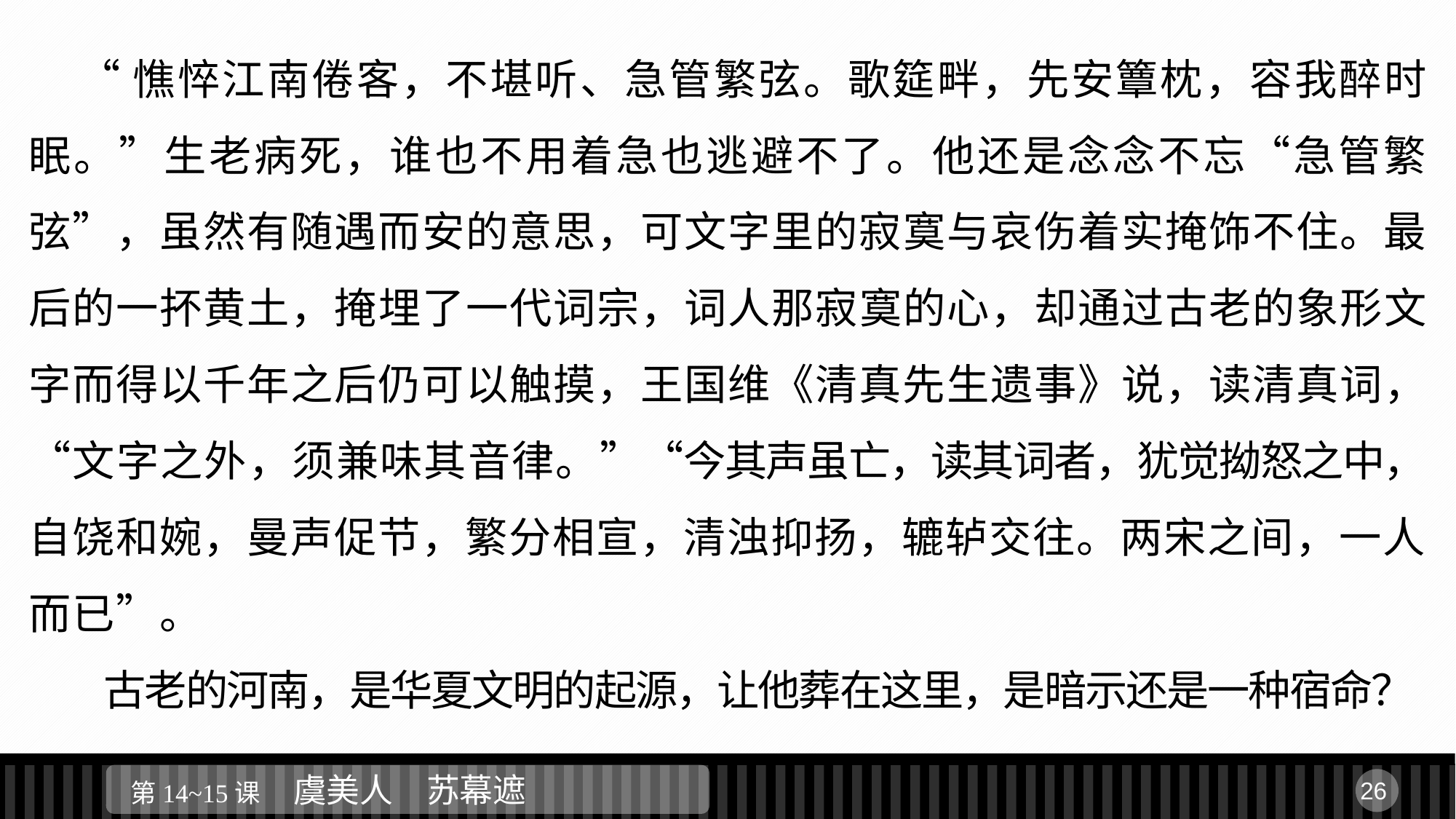

“憔悴江南倦客，不堪听、急管繁弦。歌筵畔，先安簟枕，容我醉时眠。”生老病死，谁也不用着急也逃避不了。他还是念念不忘“急管繁弦”，虽然有随遇而安的意思，可文字里的寂寞与哀伤着实掩饰不住。最后的一抔黄土，掩埋了一代词宗，词人那寂寞的心，却通过古老的象形文字而得以千年之后仍可以触摸，王国维《清真先生遗事》说，读清真词，“文字之外，须兼味其音律。”“今其声虽亡，读其词者，犹觉拗怒之中，自饶和婉，曼声促节，繁分相宣，清浊抑扬，辘轳交往。两宋之间，一人而已”。
        古老的河南，是华夏文明的起源，让他葬在这里，是暗示还是一种宿命？